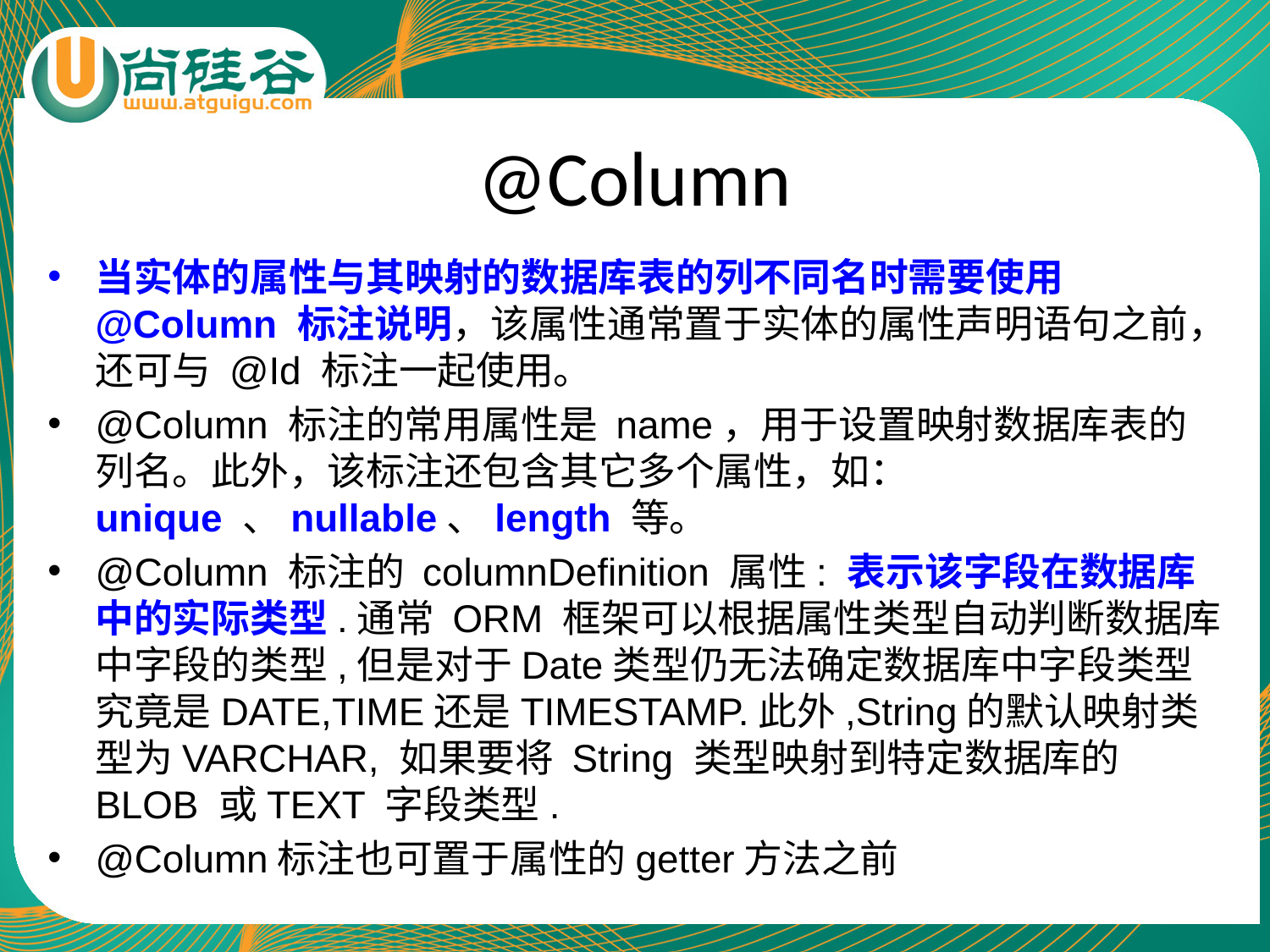

# @Column
当实体的属性与其映射的数据库表的列不同名时需要使用@Column 标注说明，该属性通常置于实体的属性声明语句之前，还可与 @Id 标注一起使用。
@Column 标注的常用属性是 name，用于设置映射数据库表的列名。此外，该标注还包含其它多个属性，如：unique 、nullable、length 等。
@Column 标注的 columnDefinition 属性: 表示该字段在数据库中的实际类型.通常 ORM 框架可以根据属性类型自动判断数据库中字段的类型,但是对于Date类型仍无法确定数据库中字段类型究竟是DATE,TIME还是TIMESTAMP.此外,String的默认映射类型为VARCHAR, 如果要将 String 类型映射到特定数据库的 BLOB 或TEXT 字段类型.
@Column标注也可置于属性的getter方法之前